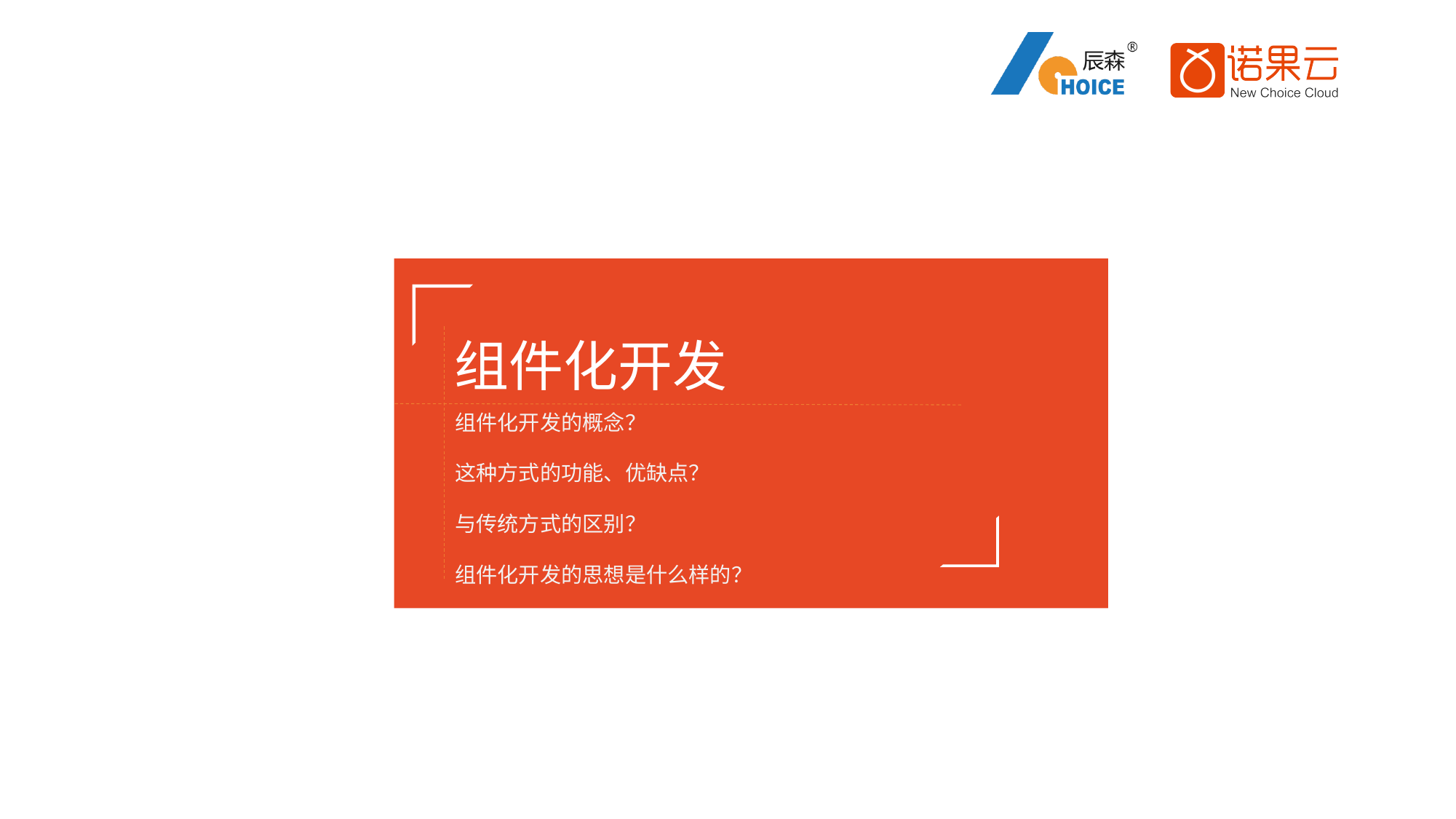

组件化开发
组件化开发的概念？

这种方式的功能、优缺点？

与传统方式的区别？

组件化开发的思想是什么样的？